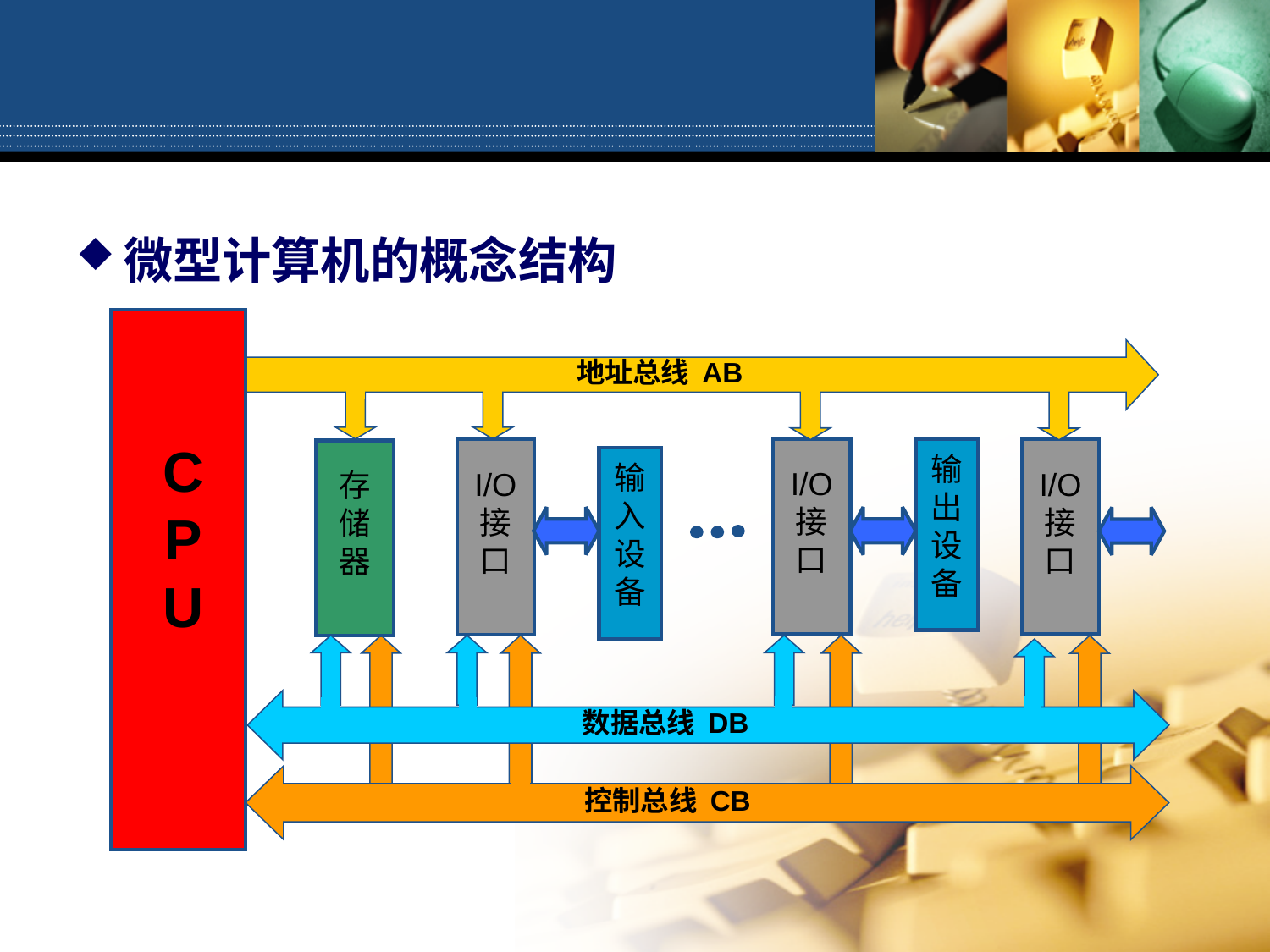

微型计算机的概念结构

C
P
U

地址总线 AB

I/O
接
口
输
出
设
备
I/O
接
口
I/O
接
口
存
储
器
输
入
设
备

数据总线 DB

控制总线 CB